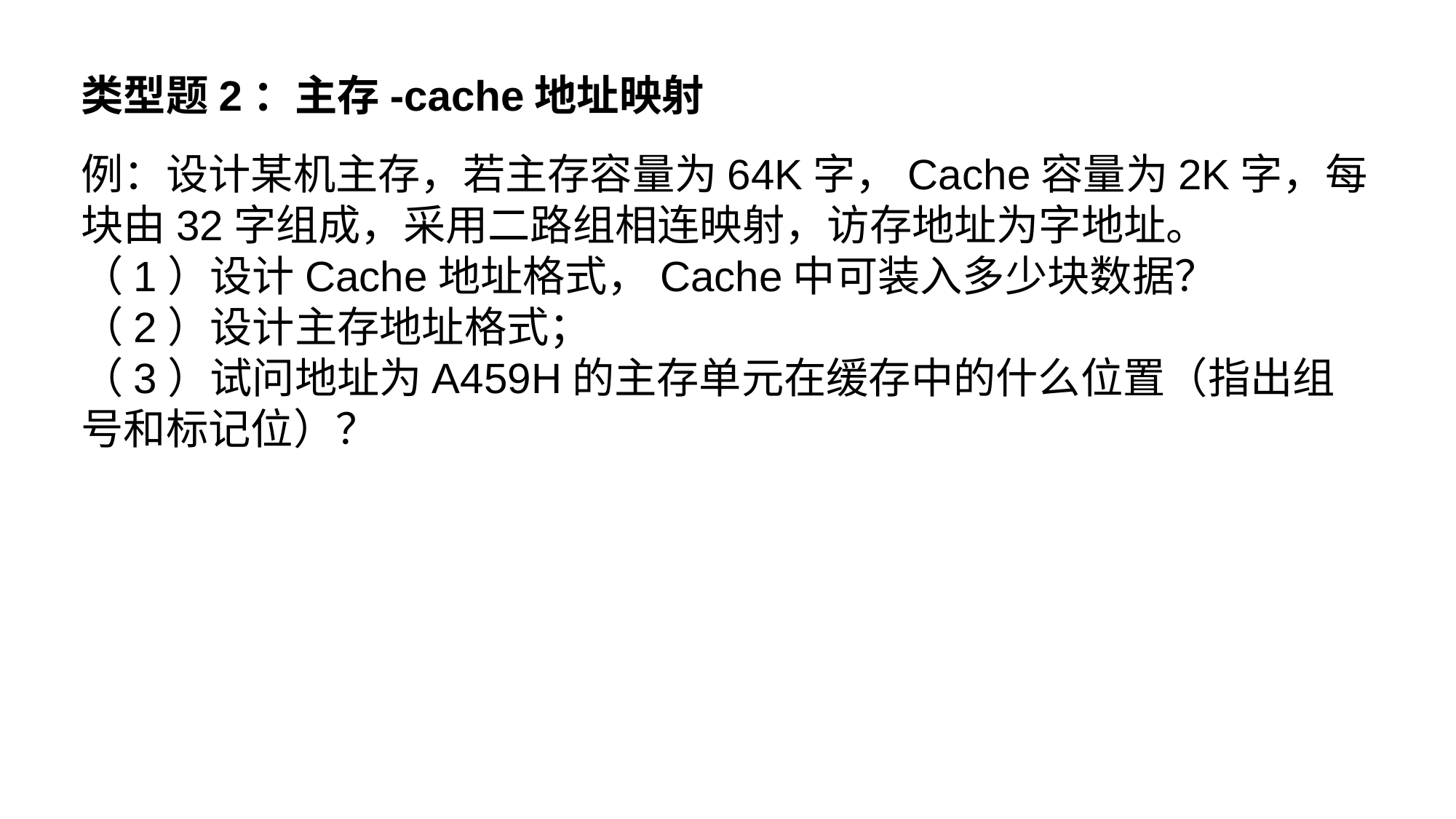

类型题2：主存-cache地址映射
例：设计某机主存，若主存容量为64K字，Cache容量为2K字，每块由32字组成，采用二路组相连映射，访存地址为字地址。
（1）设计Cache地址格式，Cache中可装入多少块数据？
（2）设计主存地址格式；
（3）试问地址为A459H的主存单元在缓存中的什么位置（指出组号和标记位）？